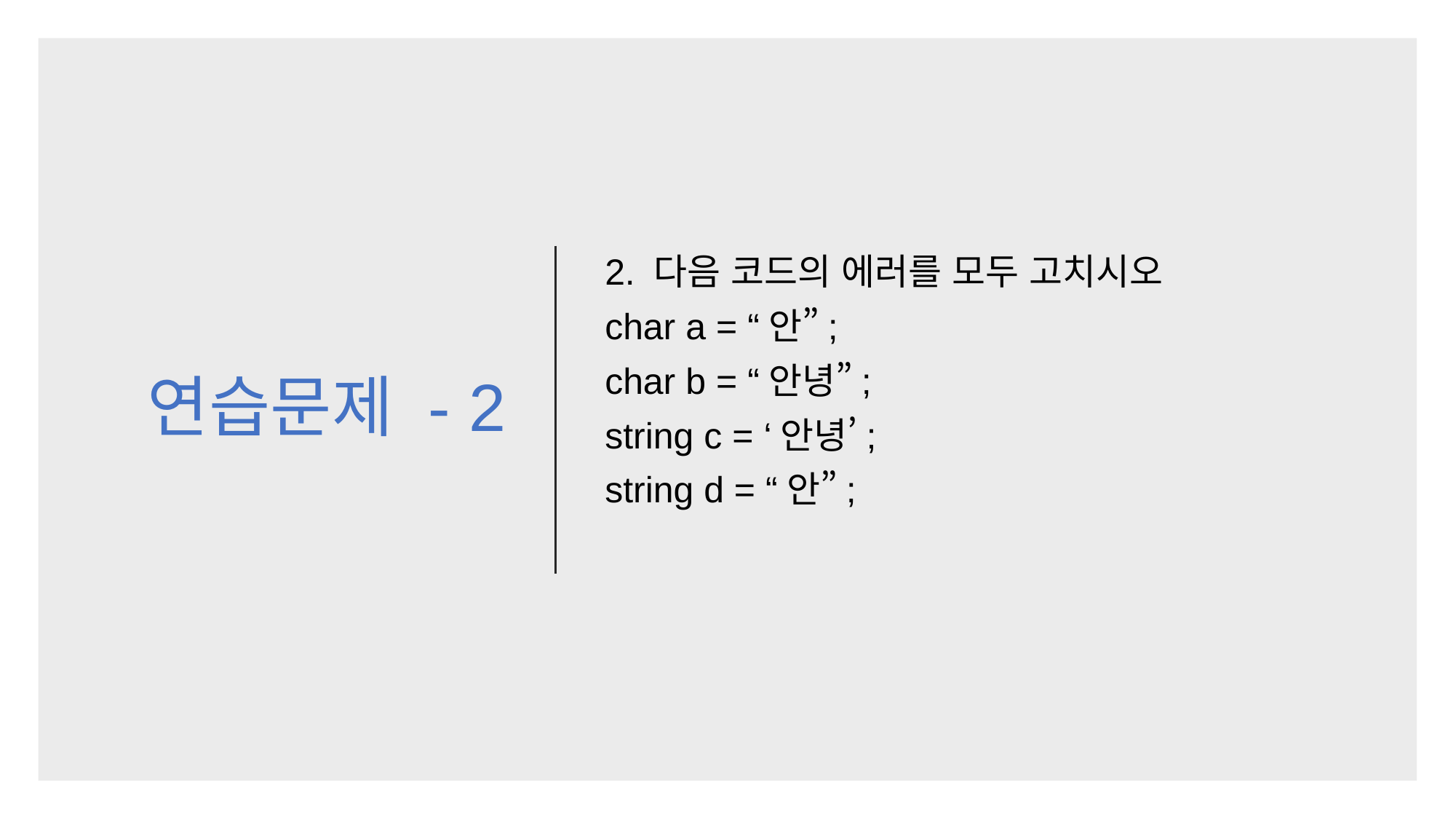

# 연습문제 - 2
2. 다음 코드의 에러를 모두 고치시오
char a = “안”;
char b = “안녕”;
string c = ‘안녕’;
string d = “안”;